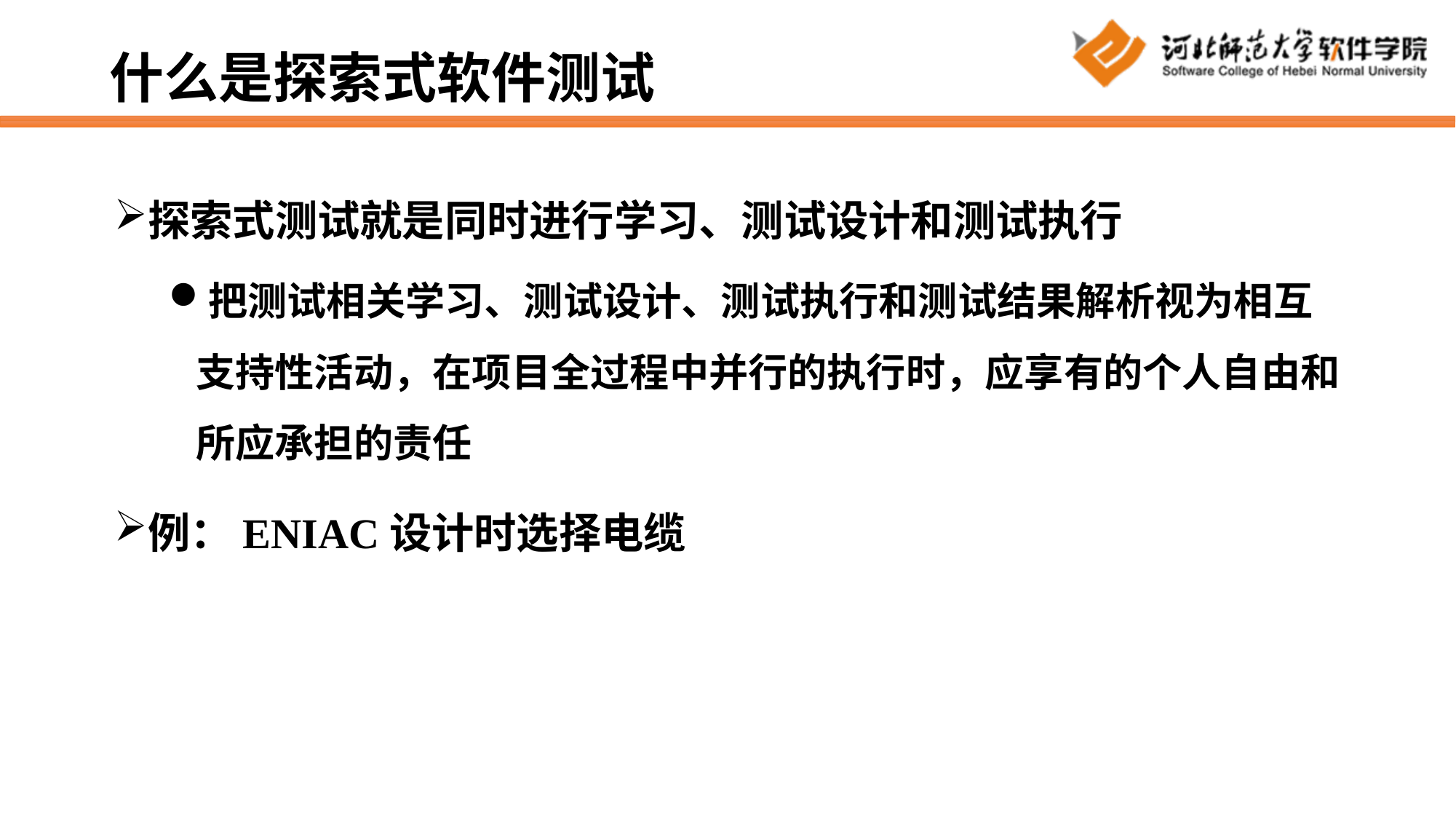

# 什么是探索式软件测试

探索式测试就是同时进行学习、测试设计和测试执行
把测试相关学习、测试设计、测试执行和测试结果解析视为相互支持性活动，在项目全过程中并行的执行时，应享有的个人自由和所应承担的责任
例：ENIAC设计时选择电缆